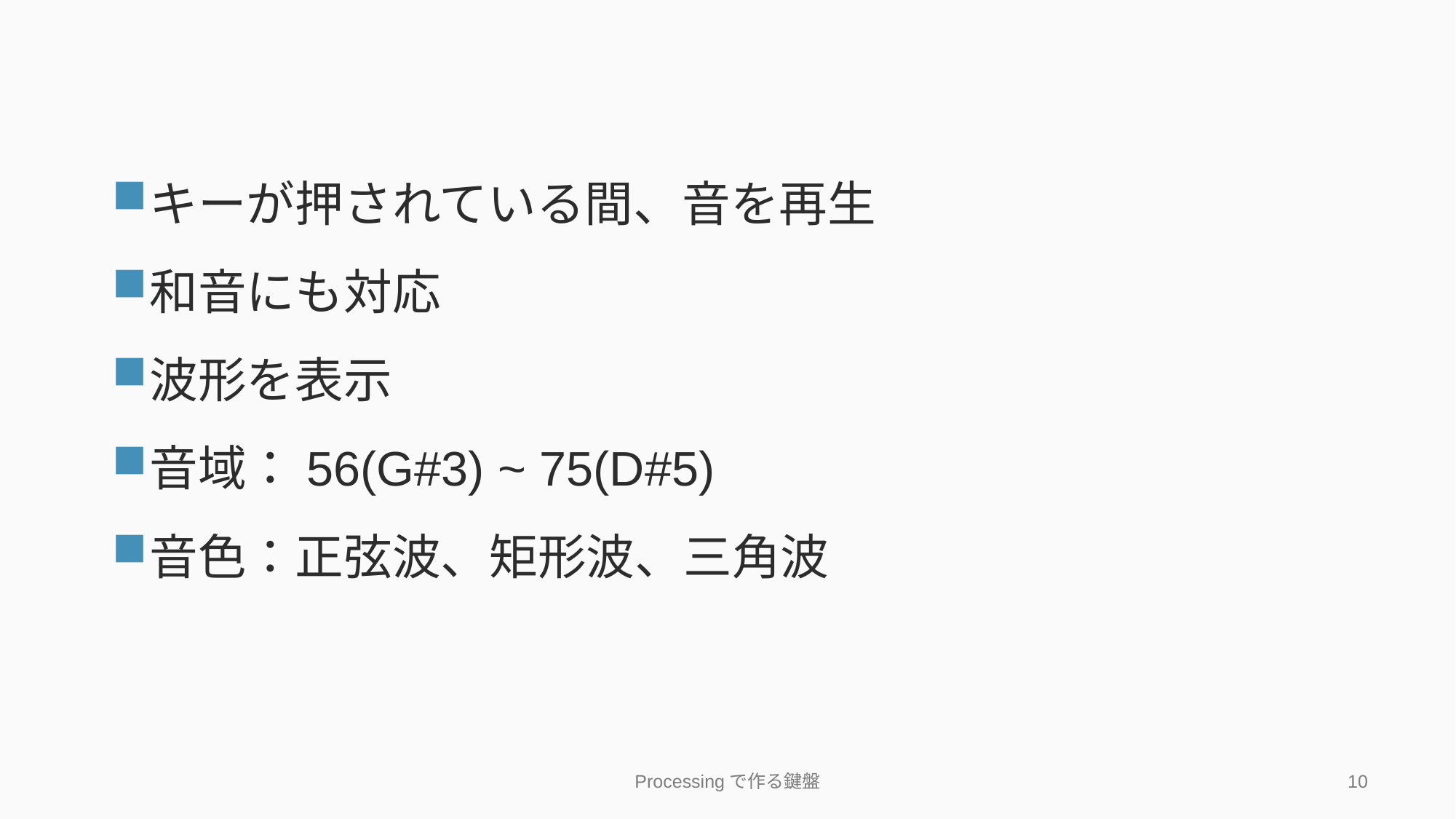

# 基本機能
キーが押されている間、音を再生
和音にも対応
波形を表示
音域：56(G#3) ~ 75(D#5)
音色：正弦波、矩形波、三角波
Processingで作る鍵盤
10